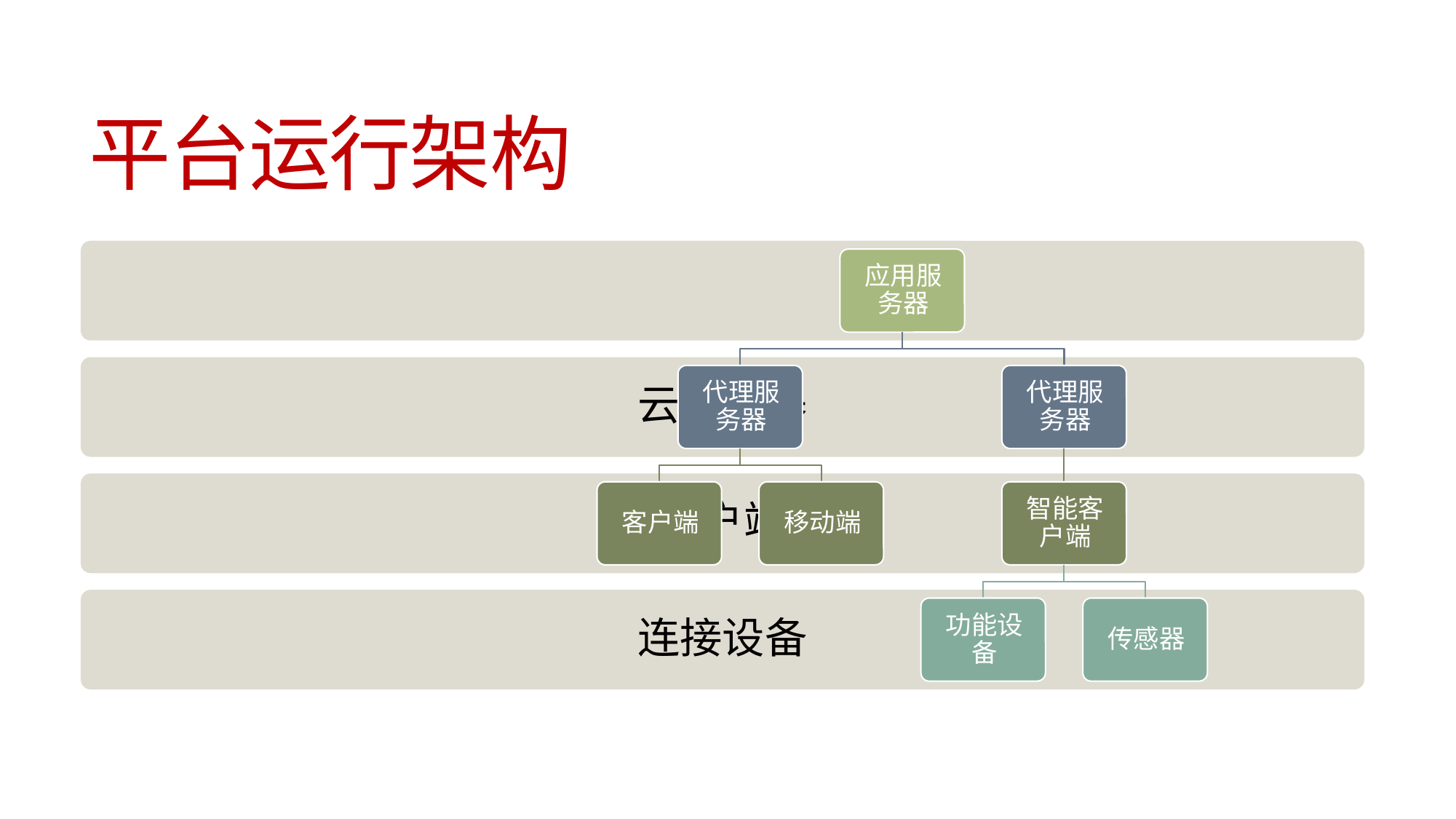

# 平台运行架构
连接设备
客户端
云服务器

应用服务器
代理服务器
客户端
移动端
代理服务器
智能客户端
功能设备
传感器